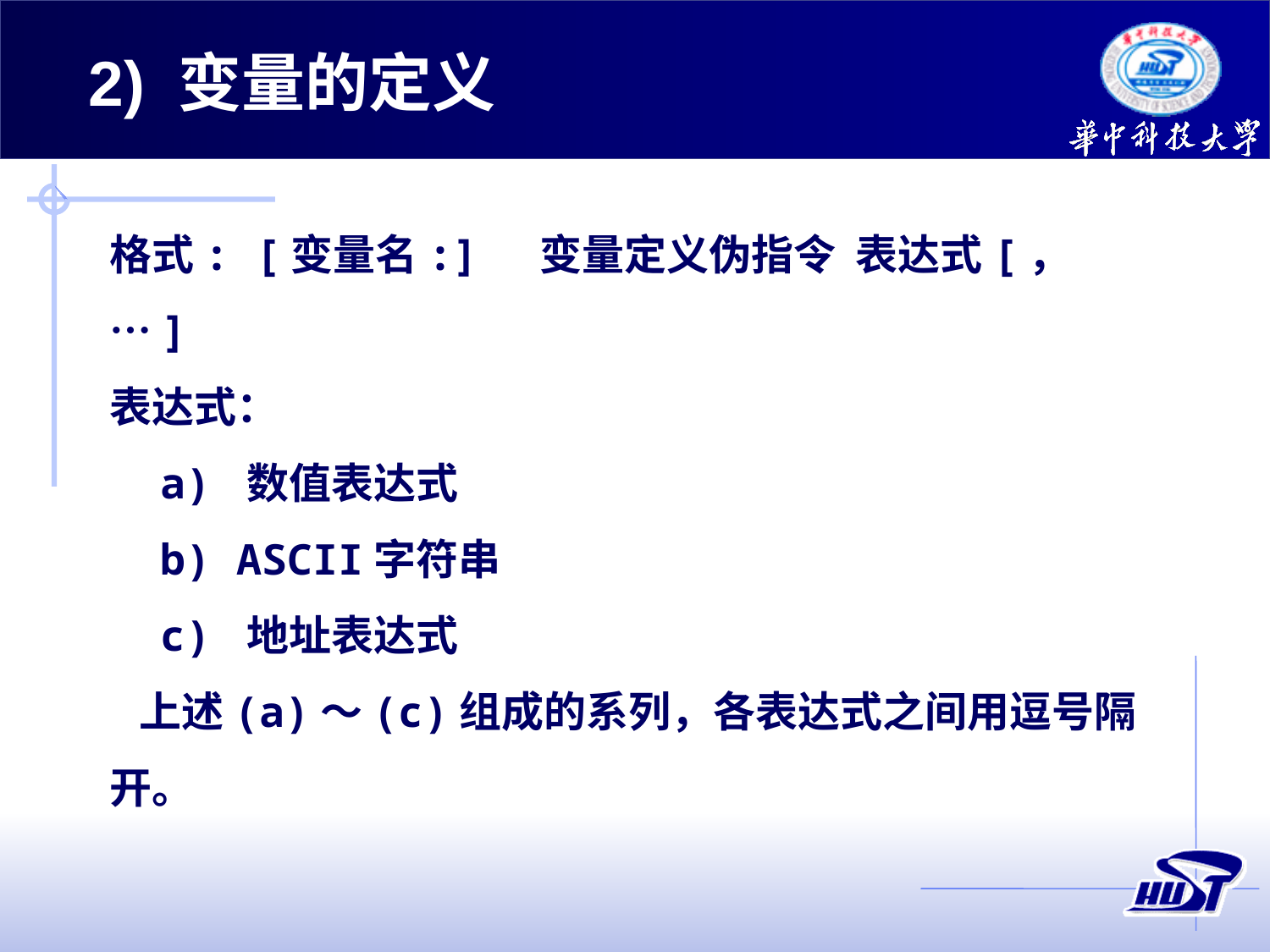

2) 变量的定义
格式: [变量名:]  变量定义伪指令  表达式[，…]
表达式：
  a) 数值表达式
  b) ASCII字符串
  c) 地址表达式
  上述(a)～(c)组成的系列，各表达式之间用逗号隔开。